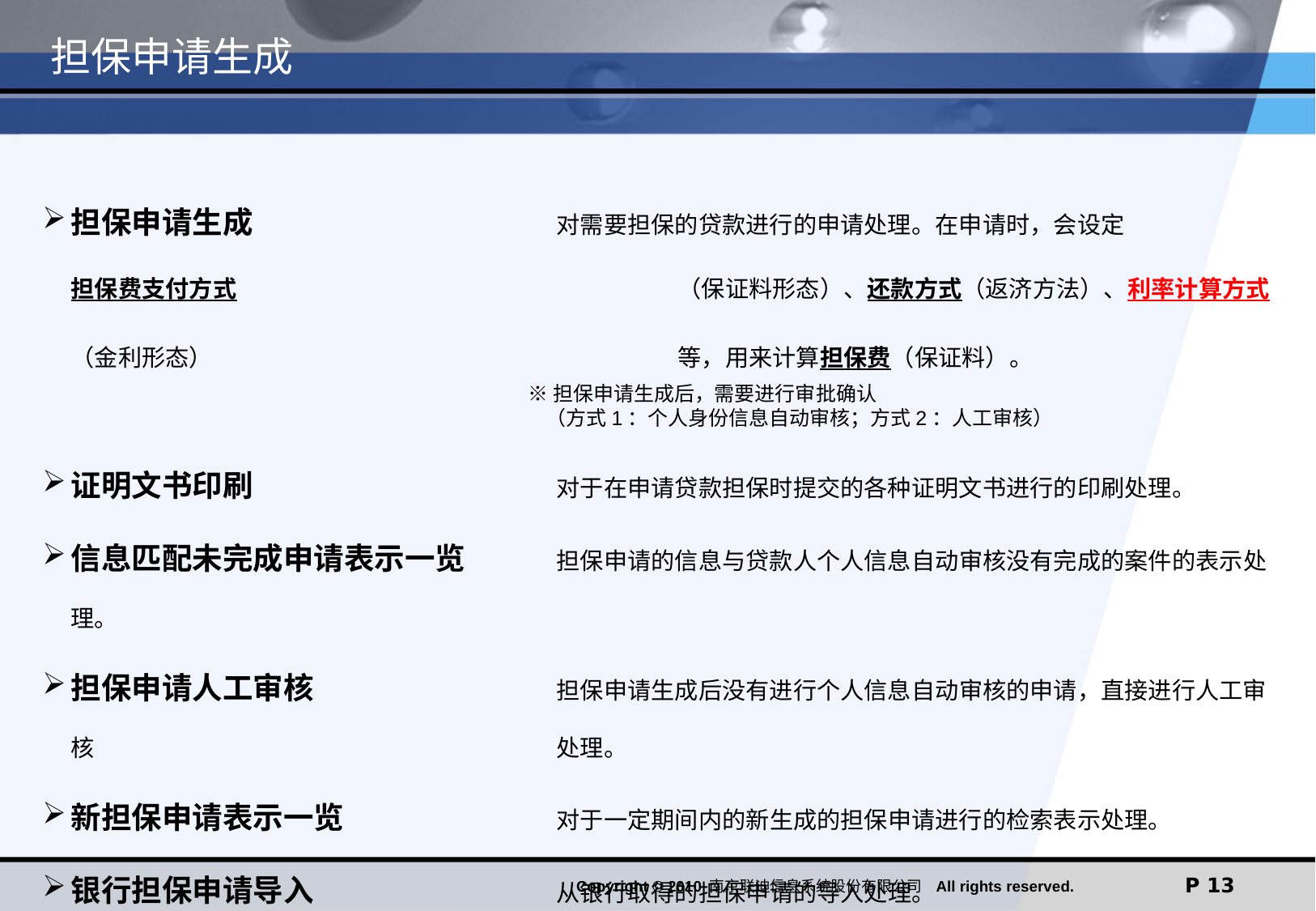

# 担保申请生成
担保申请生成			对需要担保的贷款进行的申请处理。在申请时，会设定担保费支付方式				（保证料形态）、还款方式（返济方法）、利率计算方式（金利形态）				等，用来计算担保费（保证料）。
				※担保申请生成后，需要进行审批确认
				   （方式1：个人身份信息自动审核；方式2：人工审核）
证明文书印刷			对于在申请贷款担保时提交的各种证明文书进行的印刷处理。
信息匹配未完成申请表示一览	担保申请的信息与贷款人个人信息自动审核没有完成的案件的表示处理。
担保申请人工审核		担保申请生成后没有进行个人信息自动审核的申请，直接进行人工审核				处理。
新担保申请表示一览		对于一定期间内的新生成的担保申请进行的检索表示处理。
银行担保申请导入		从银行取得的担保申请的导入处理。